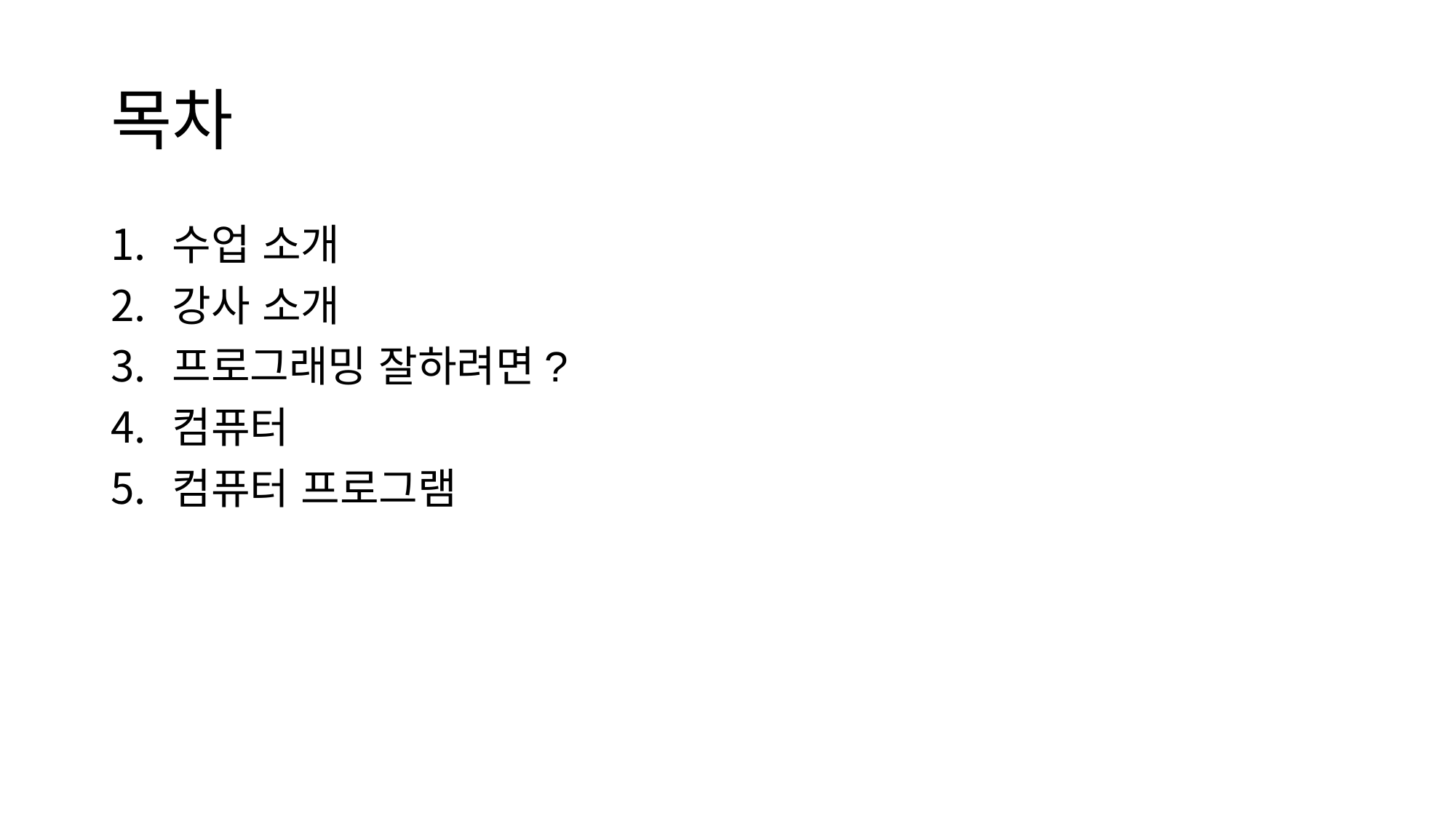

# 목차
수업 소개
강사 소개
프로그래밍 잘하려면?
컴퓨터
컴퓨터 프로그램